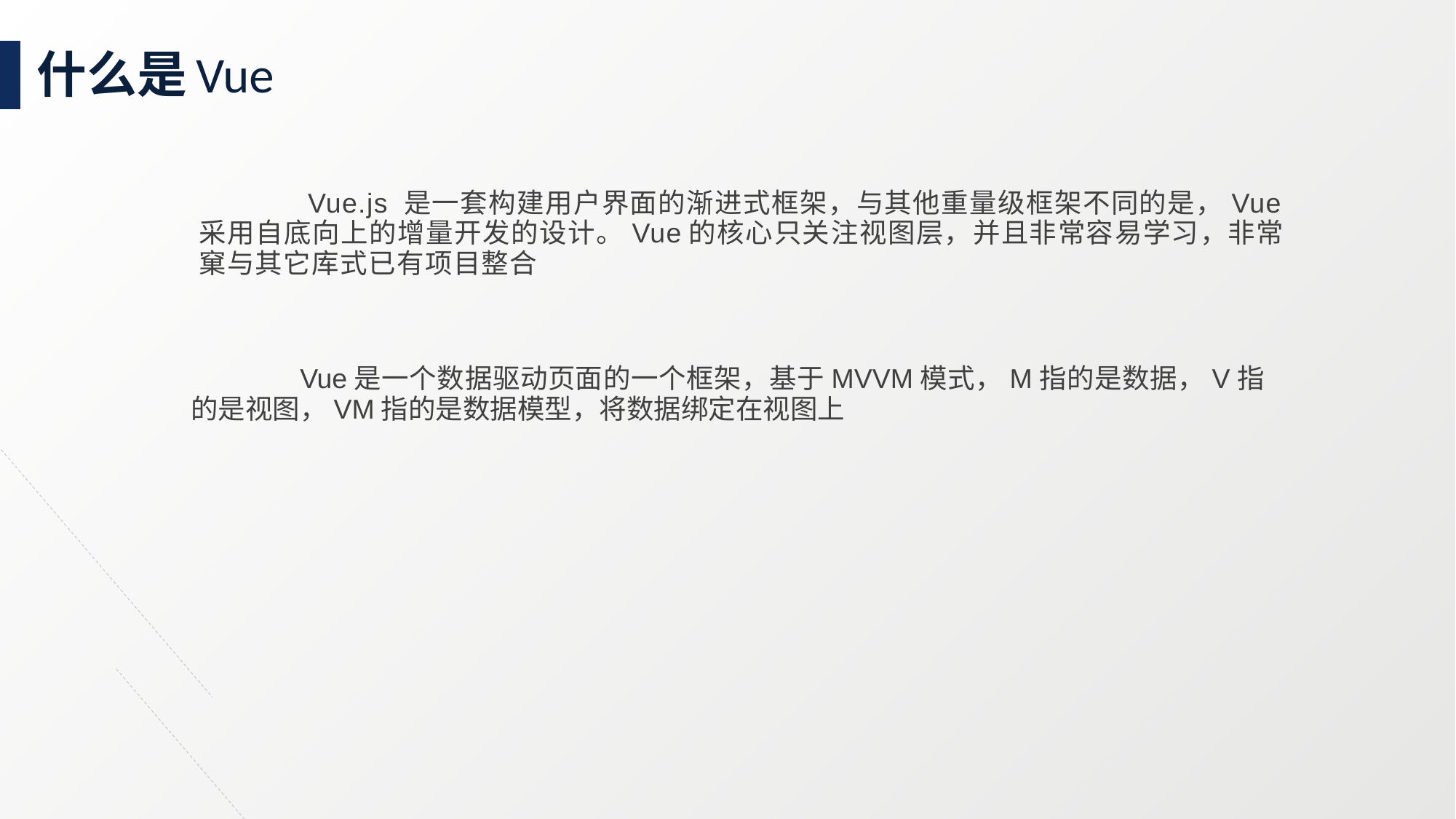

# 什么是Vue
	Vue.js 是一套构建用户界面的渐进式框架，与其他重量级框架不同的是，Vue采用自底向上的增量开发的设计。Vue的核心只关注视图层，并且非常容易学习，非常窠与其它库式已有项目整合
	Vue是一个数据驱动页面的一个框架，基于MVVM模式，M指的是数据，V指的是视图，VM指的是数据模型，将数据绑定在视图上